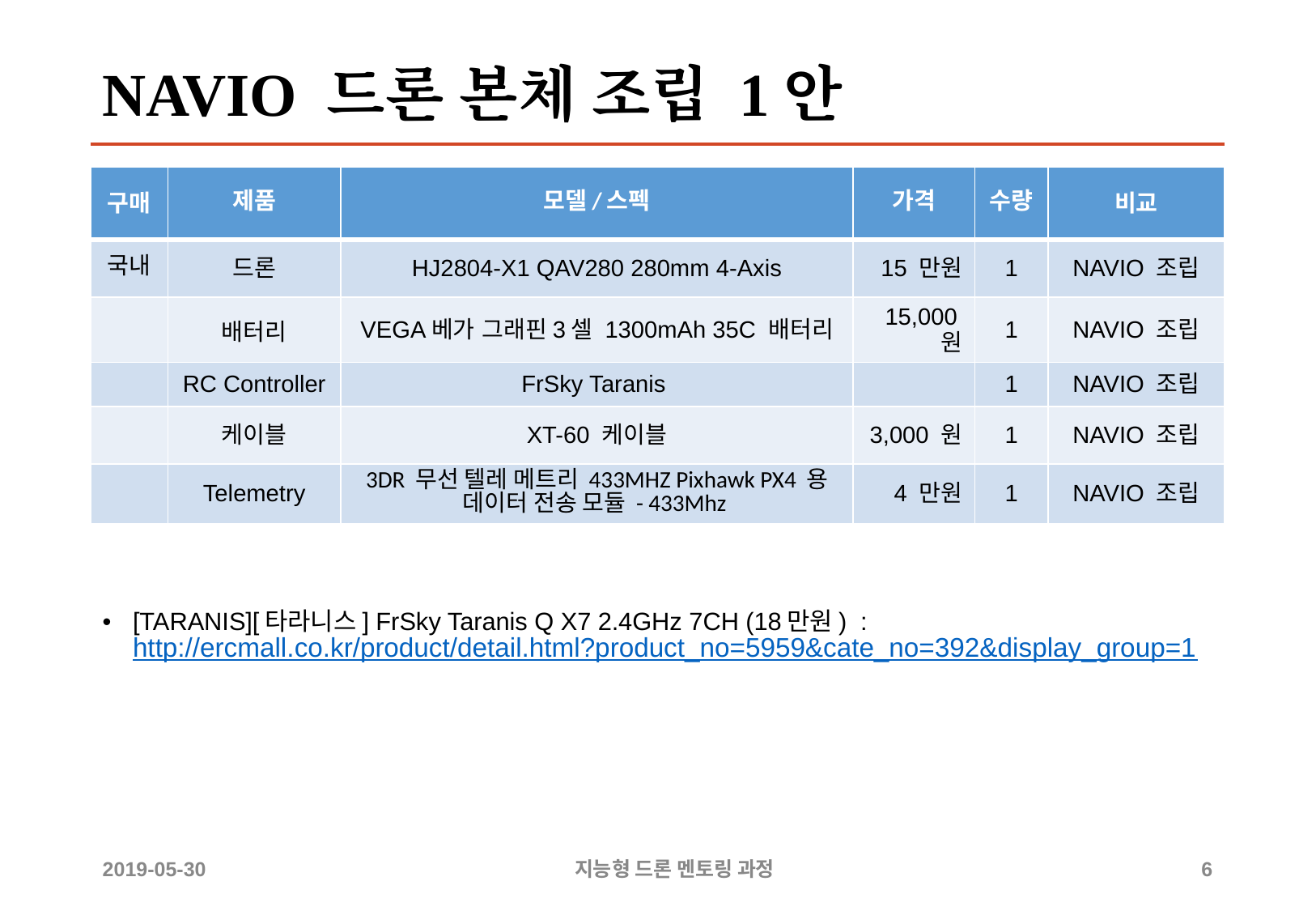

# NAVIO 드론 본체 조립 1안
| 구매 | 제품 | 모델/스펙 | 가격 | 수량 | 비교 |
| --- | --- | --- | --- | --- | --- |
| 국내 | 드론 | HJ2804-X1 QAV280 280mm 4-Axis | 15 만원 | 1 | NAVIO 조립 |
|  | 배터리 | VEGA베가 그래핀3셀 1300mAh 35C 배터리 | 15,000원 | 1 | NAVIO 조립 |
|  | RC Controller | FrSky Taranis |  | 1 | NAVIO 조립 |
|  | 케이블 | XT-60 케이블 | 3,000 원 | 1 | NAVIO 조립 |
|  | Telemetry | 3DR 무선 텔레 메트리 433MHZ Pixhawk PX4 용 데이터 전송 모듈 - 433Mhz | 4 만원 | 1 | NAVIO 조립 |
[TARANIS][타라니스] FrSky Taranis Q X7 2.4GHz 7CH (18만원)  : http://ercmall.co.kr/product/detail.html?product_no=5959&cate_no=392&display_group=1

2019-05-30
지능형 드론 멘토링 과정
6